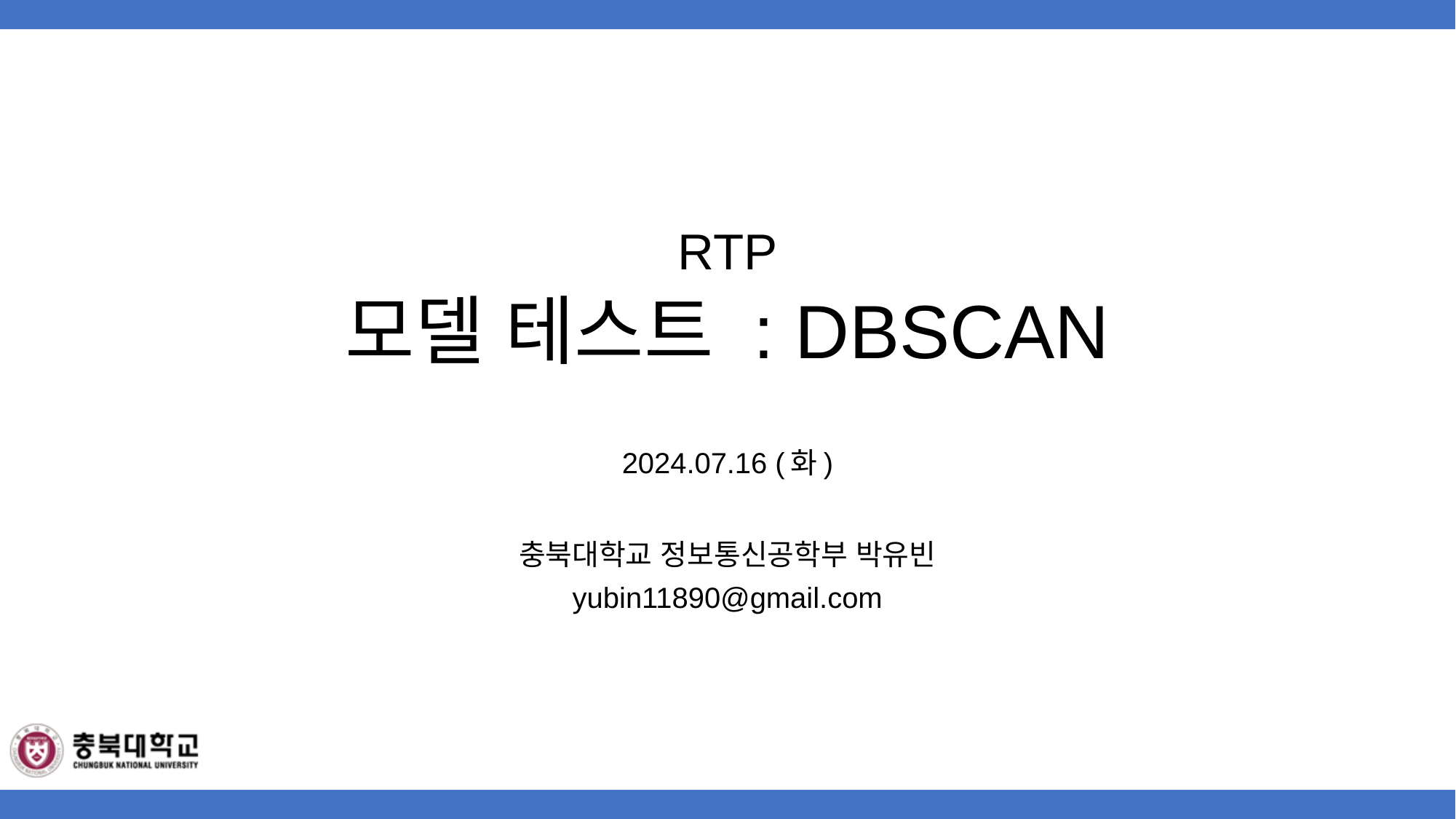

# RTP 모델 테스트 : DBSCAN
2024.07.16 (화)

충북대학교 정보통신공학부 박유빈
yubin11890@gmail.com